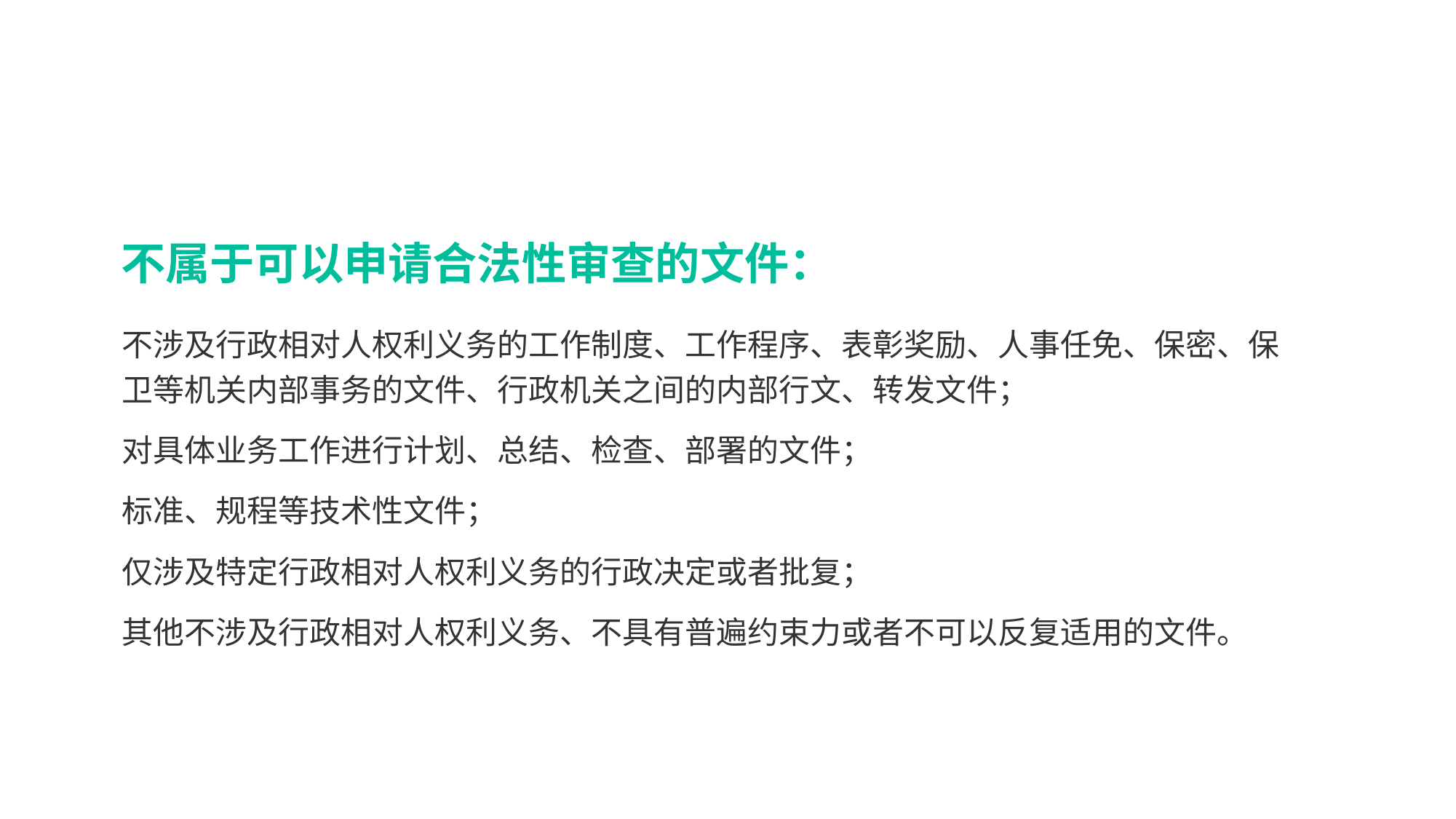

# 不属于可以申请合法性审查的文件：
不涉及行政相对人权利义务的工作制度、工作程序、表彰奖励、人事任免、保密、保卫等机关内部事务的文件、行政机关之间的内部行文、转发文件；
对具体业务工作进行计划、总结、检查、部署的文件；
标准、规程等技术性文件；
仅涉及特定行政相对人权利义务的行政决定或者批复；
其他不涉及行政相对人权利义务、不具有普遍约束力或者不可以反复适用的文件。